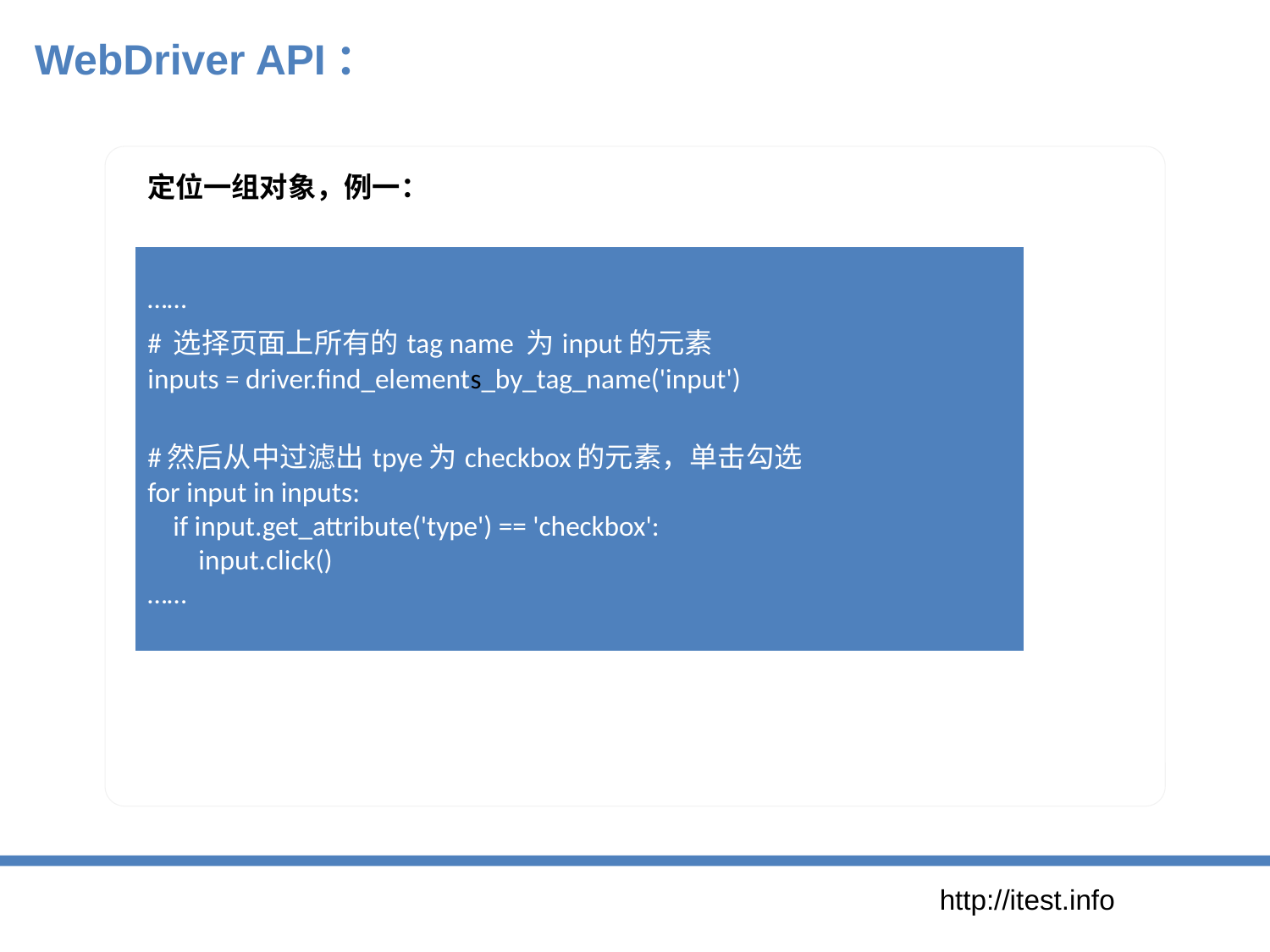

WebDriver API：

定位一组对象，例一：

| …… # 选择页面上所有的tag name 为input的元素 inputs = driver.find\_elements\_by\_tag\_name('input') #然后从中过滤出tpye为checkbox的元素，单击勾选 for input in inputs: if input.get\_attribute('type') == 'checkbox': input.click() …… |
| --- |

http://itest.info